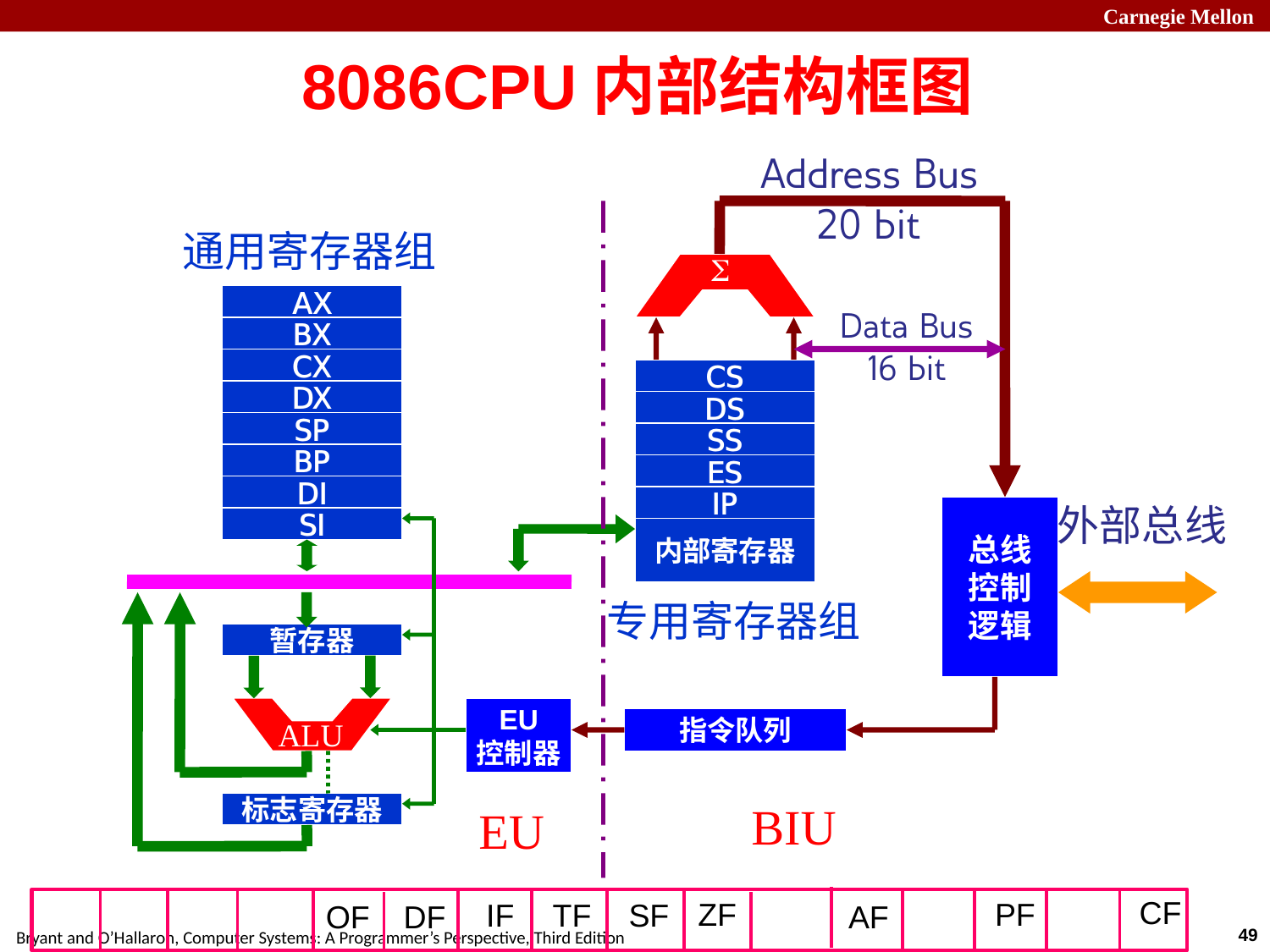

8086CPU内部结构框图
Address Bus
20 bit

通用寄存器组
Σ

AX
Data Bus
16 bit
BX

CX

CS
DX
DS
SP
SS
BP
ES
DI
IP
外部总线
总线
控制
逻辑
SI

内部寄存器

专用寄存器组

暂存器

EU
控制器
ALU
指令队列

BIU
标志寄存器
EU

CF
ZF
PF

IF
TF
SF
OF
DF
AF